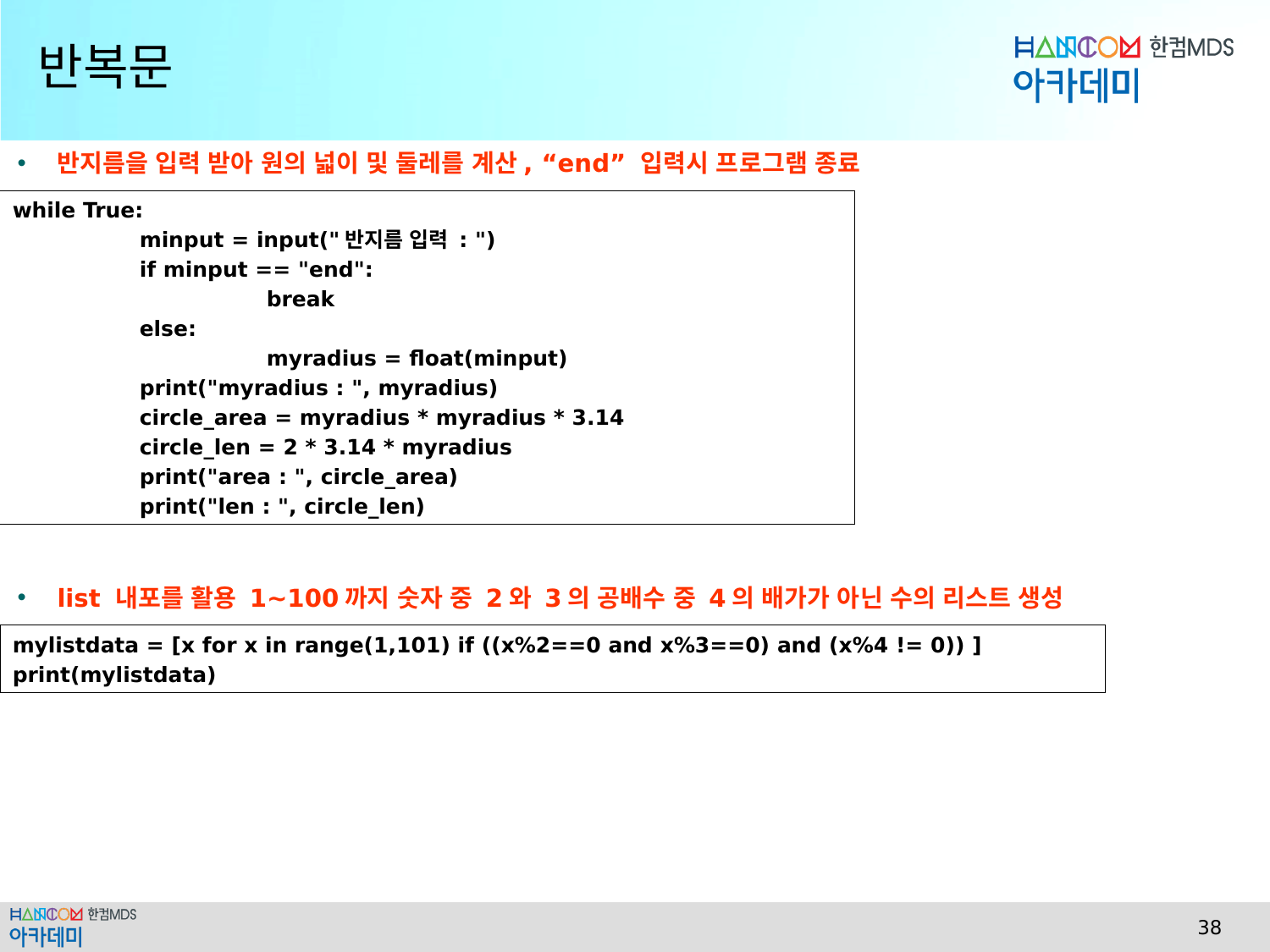

# 반복문
반지름을 입력 받아 원의 넓이 및 둘레를 계산, “end” 입력시 프로그램 종료
while True:
	minput = input("반지름 입력 : ")
	if minput == "end":
		break
	else:
		myradius = float(minput)
	print("myradius : ", myradius)
	circle_area = myradius * myradius * 3.14
	circle_len = 2 * 3.14 * myradius
	print("area : ", circle_area)
	print("len : ", circle_len)
list 내포를 활용 1~100까지 숫자 중 2와 3의 공배수 중 4의 배가가 아닌 수의 리스트 생성
mylistdata = [x for x in range(1,101) if ((x%2==0 and x%3==0) and (x%4 != 0)) ]
print(mylistdata)
                               38